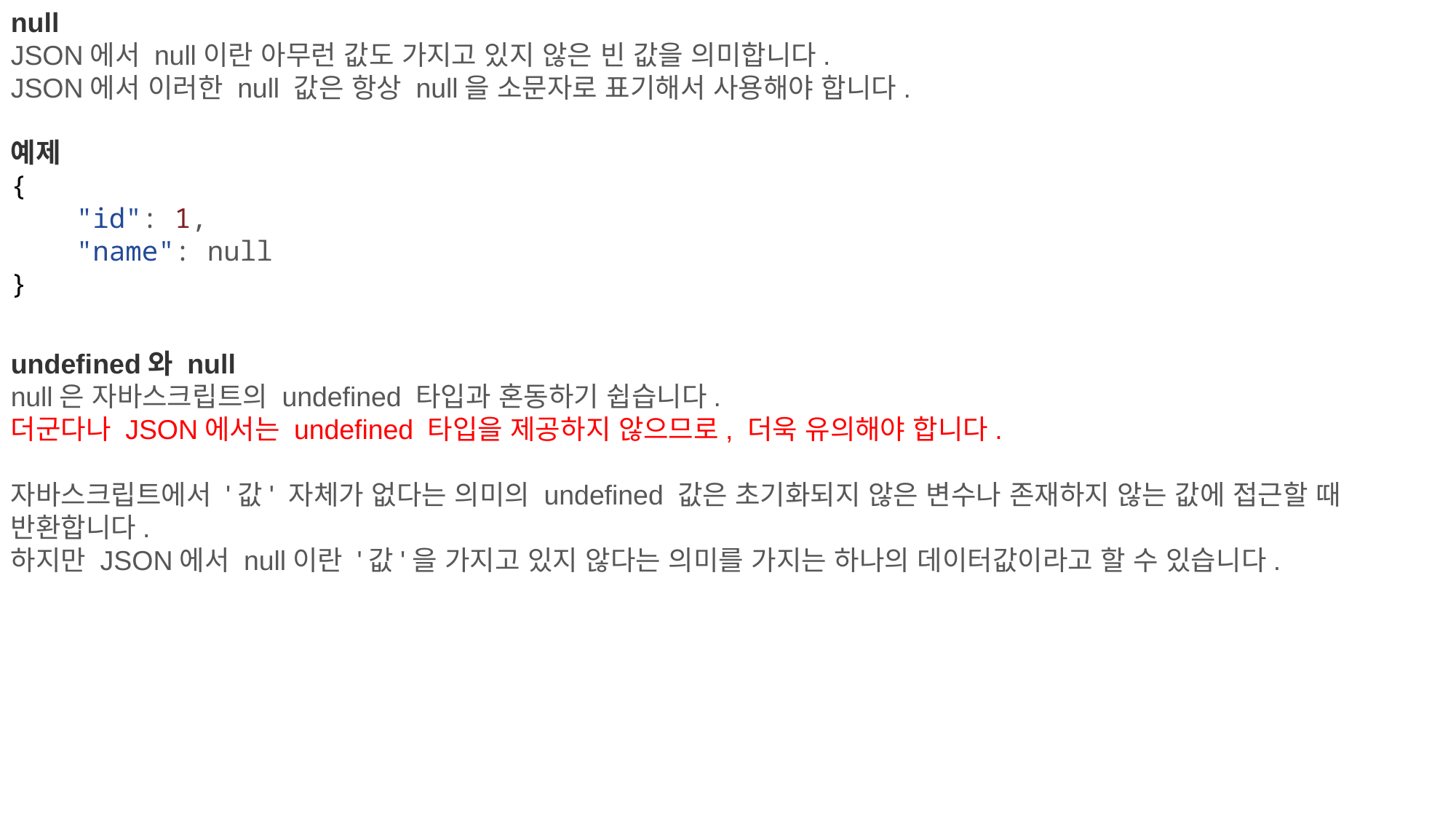

null
JSON에서 null이란 아무런 값도 가지고 있지 않은 빈 값을 의미합니다.
JSON에서 이러한 null 값은 항상 null을 소문자로 표기해서 사용해야 합니다.
예제
{
    "id": 1,
    "name": null
}
undefined와 null
null은 자바스크립트의 undefined 타입과 혼동하기 쉽습니다.
더군다나 JSON에서는 undefined 타입을 제공하지 않으므로, 더욱 유의해야 합니다.

자바스크립트에서 '값' 자체가 없다는 의미의 undefined 값은 초기화되지 않은 변수나 존재하지 않는 값에 접근할 때 반환합니다.
하지만 JSON에서 null이란 '값'을 가지고 있지 않다는 의미를 가지는 하나의 데이터값이라고 할 수 있습니다.